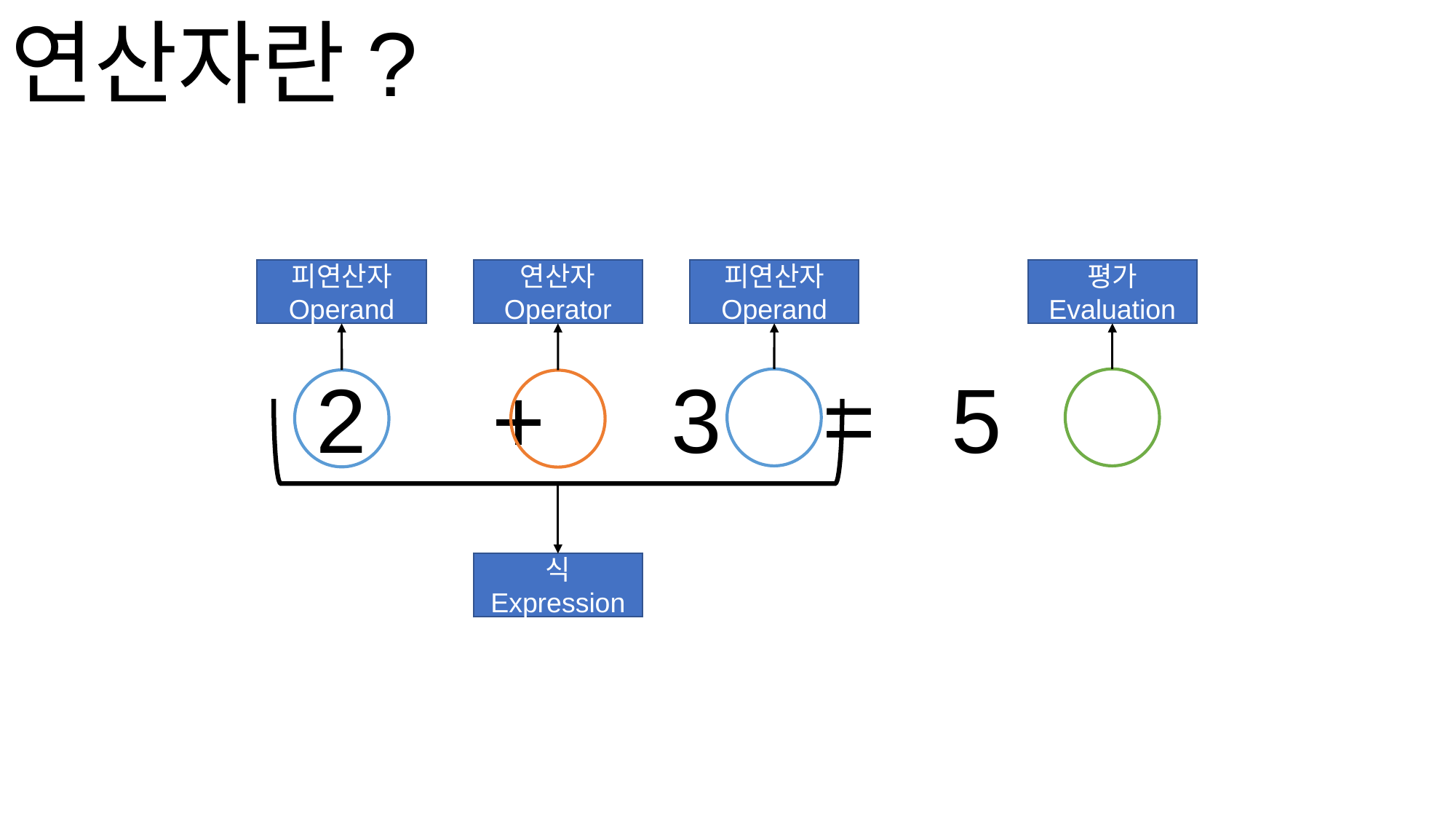

연산자란?

피연산자
Operand
연산자
Operator
피연산자
Operand
평가
Evaluation
2     +     3    =   5

식
Expression